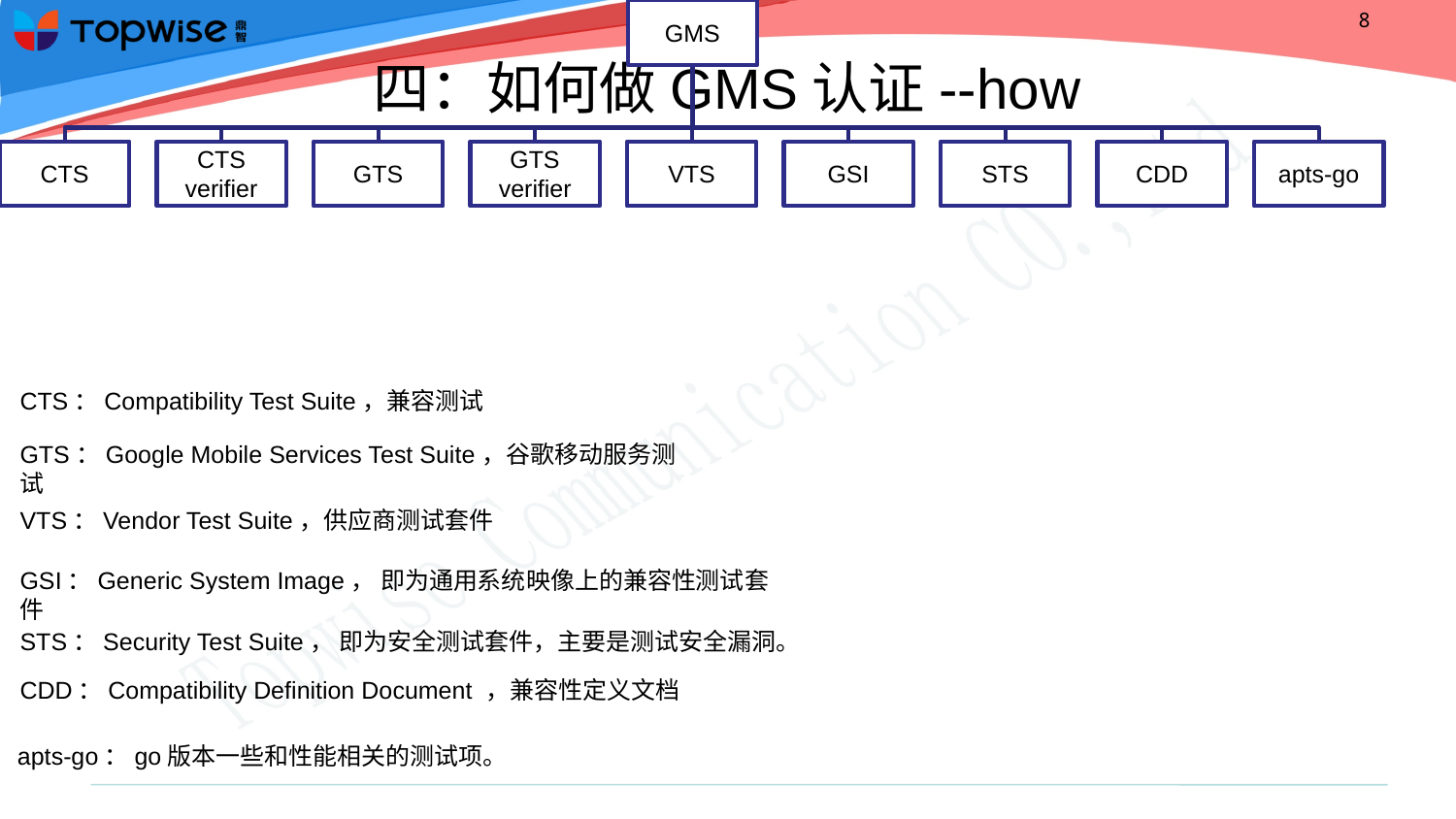

# 四：如何做GMS认证--how
GMS
CTS
CTS verifier
GTS
GTS verifier
VTS
GSI
STS
CDD
apts-go
CTS：Compatibility Test Suite，兼容测试
GTS：Google Mobile Services Test Suite，谷歌移动服务测试
VTS：Vendor Test Suite，供应商测试套件
GSI：Generic System Image， 即为通用系统映像上的兼容性测试套件
STS：Security Test Suite， 即为安全测试套件，主要是测试安全漏洞。
CDD：Compatibility Definition Document ，兼容性定义文档
apts-go：go版本一些和性能相关的测试项。